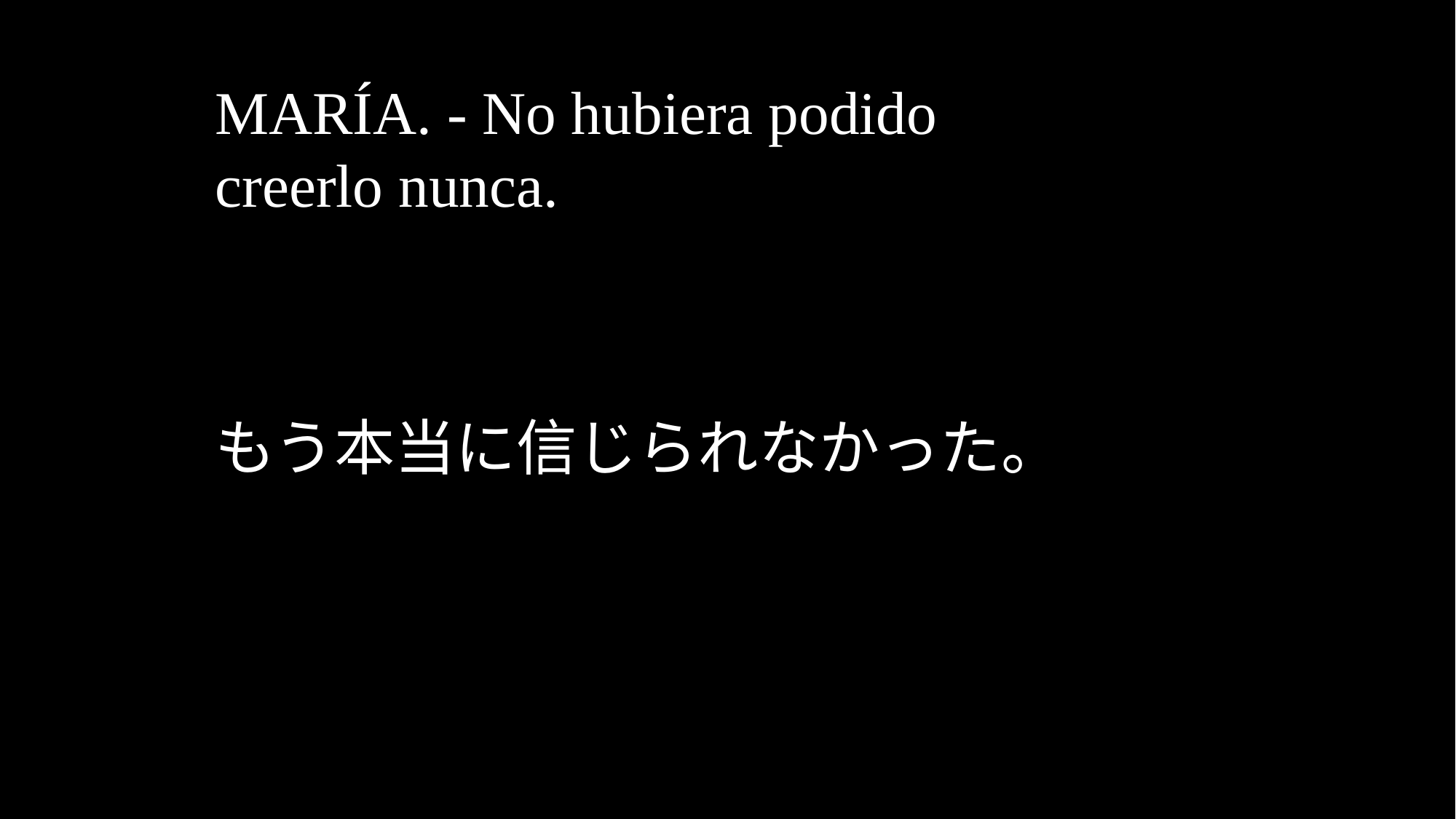

MARÍA. - No hubiera podido creerlo nunca.

もう本当に信じられなかった。